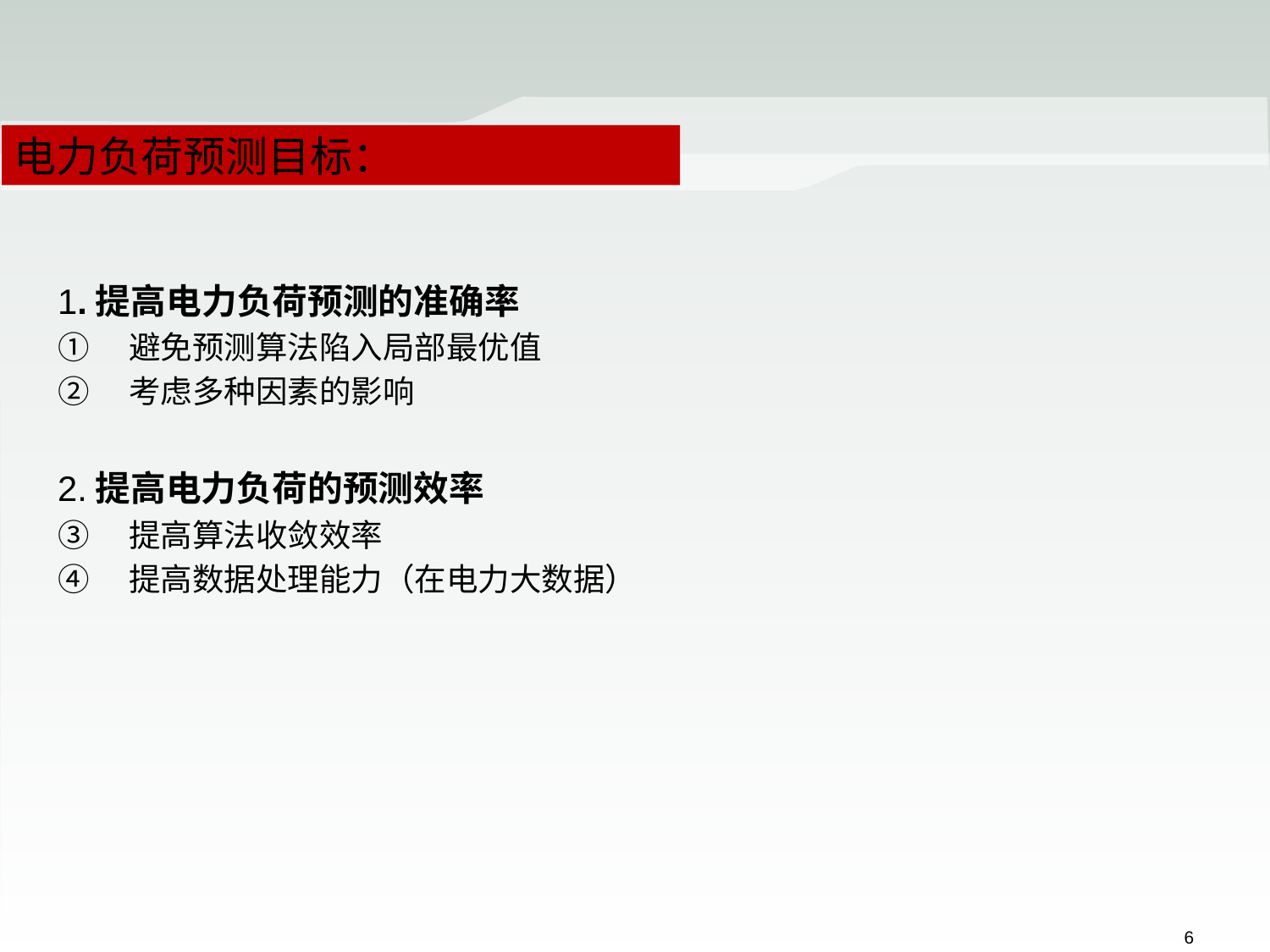

电力负荷预测目标：

1.提高电力负荷预测的准确率
避免预测算法陷入局部最优值
考虑多种因素的影响

2.提高电力负荷的预测效率
提高算法收敛效率
提高数据处理能力（在电力大数据）

6